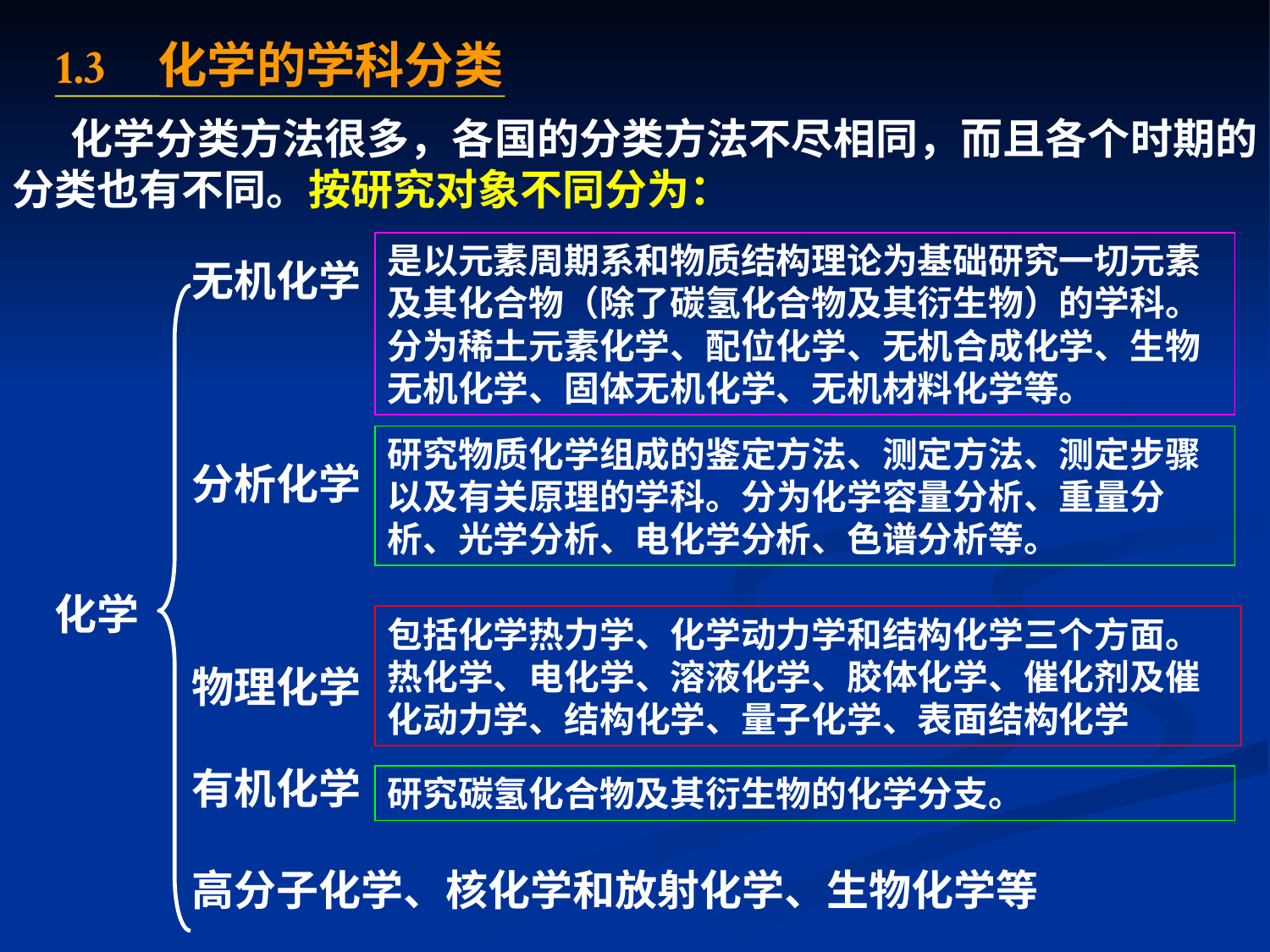

1.3    化学的学科分类

             无机化学

             分析化学

             物理化学

             有机化学

             高分子化学、核化学和放射化学、生物化学等

     化学分类方法很多，各国的分类方法不尽相同，而且各个时期的分类也有不同。按研究对象不同分为：

是以元素周期系和物质结构理论为基础研究一切元素及其化合物（除了碳氢化合物及其衍生物）的学科。分为稀土元素化学、配位化学、无机合成化学、生物无机化学、固体无机化学、无机材料化学等。

研究物质化学组成的鉴定方法、测定方法、测定步骤以及有关原理的学科。分为化学容量分析、重量分析、光学分析、电化学分析、色谱分析等。
化学
包括化学热力学、化学动力学和结构化学三个方面。热化学、电化学、溶液化学、胶体化学、催化剂及催化动力学、结构化学、量子化学、表面结构化学
研究碳氢化合物及其衍生物的化学分支。